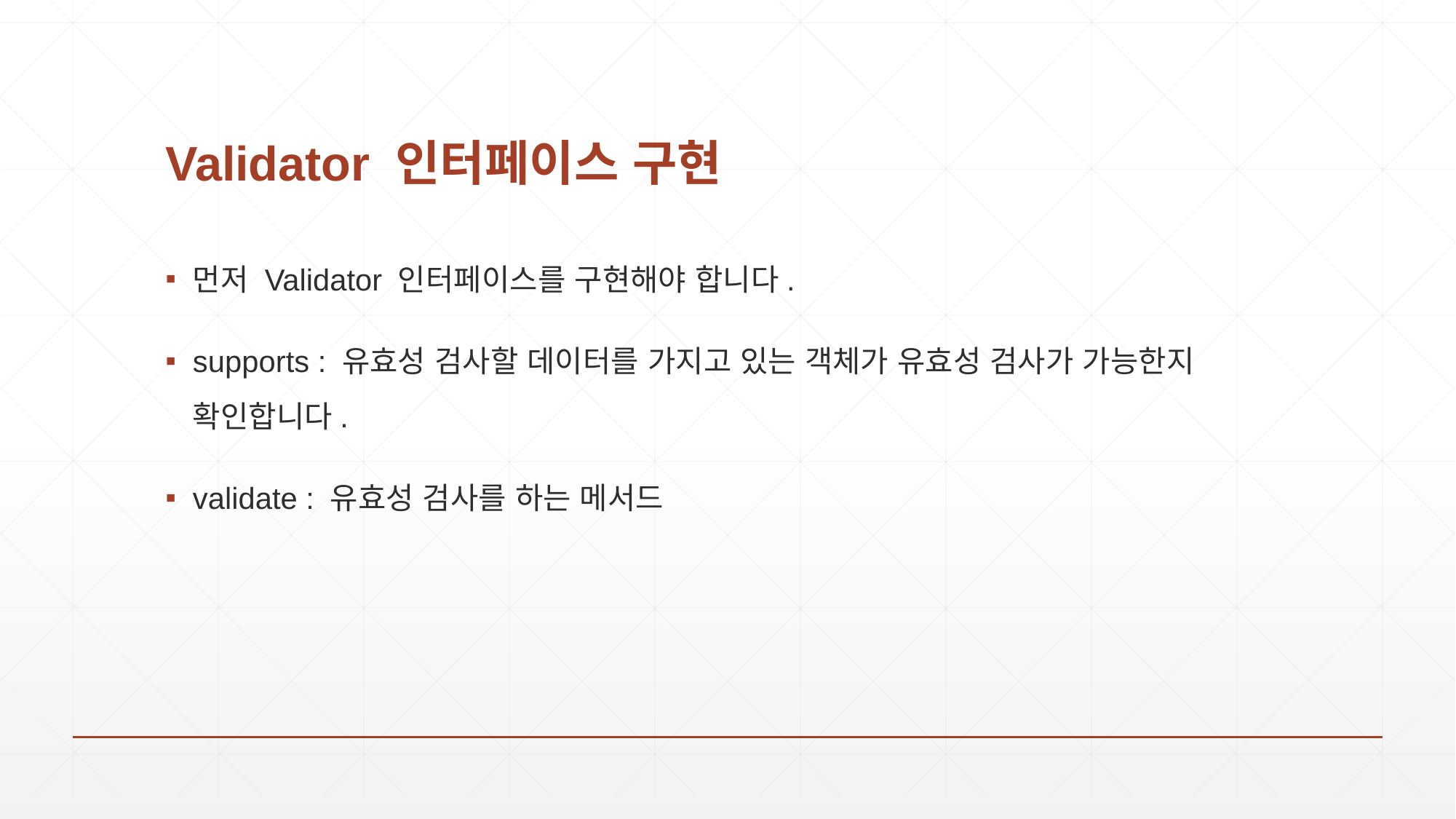

# Validator 인터페이스 구현
먼저 Validator 인터페이스를 구현해야 합니다.
supports : 유효성 검사할 데이터를 가지고 있는 객체가 유효성 검사가 가능한지 확인합니다.
validate : 유효성 검사를 하는 메서드